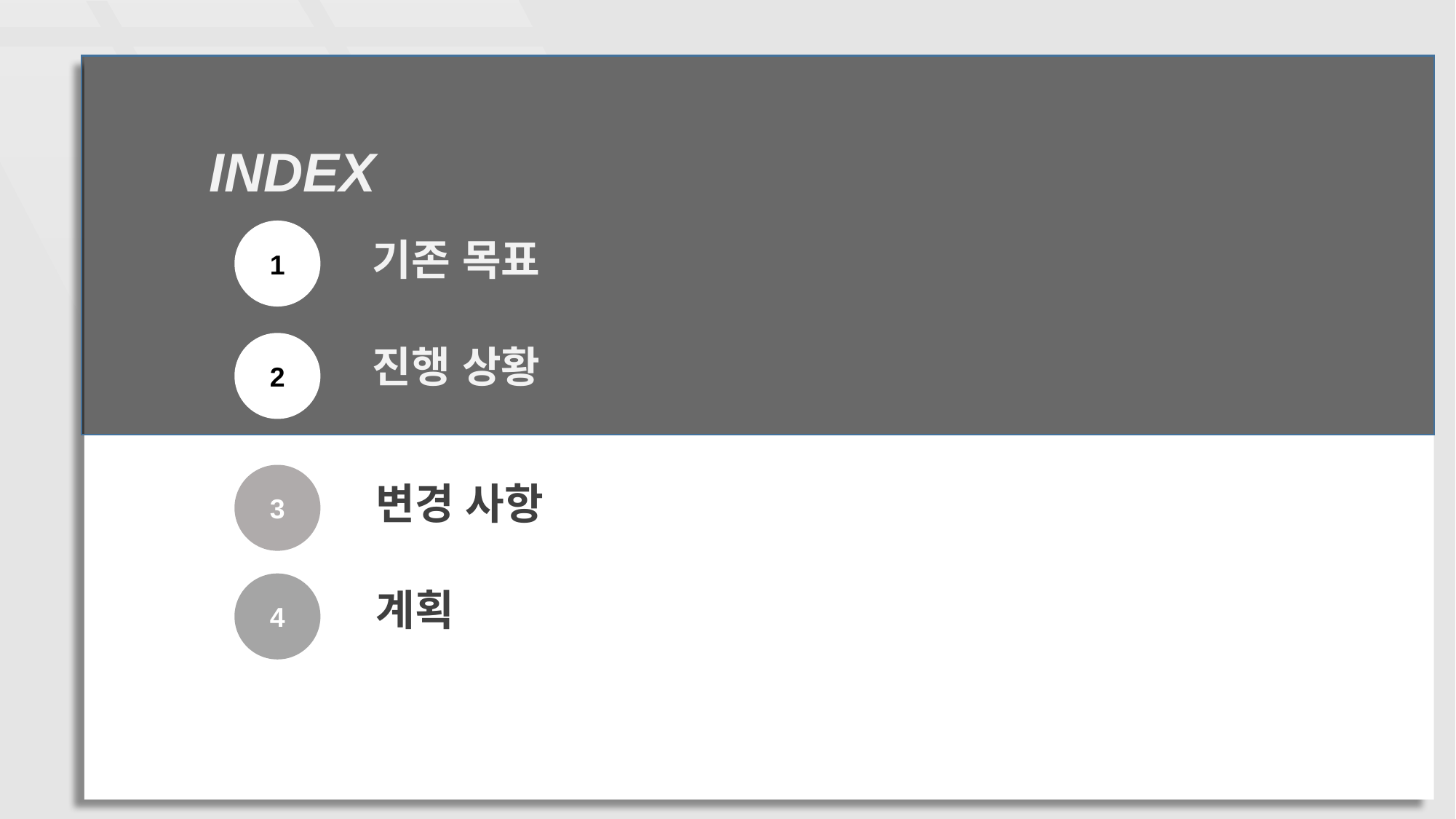

INDEX
1
기존 목표
2
진행 상황
3
변경 사항
4
계획